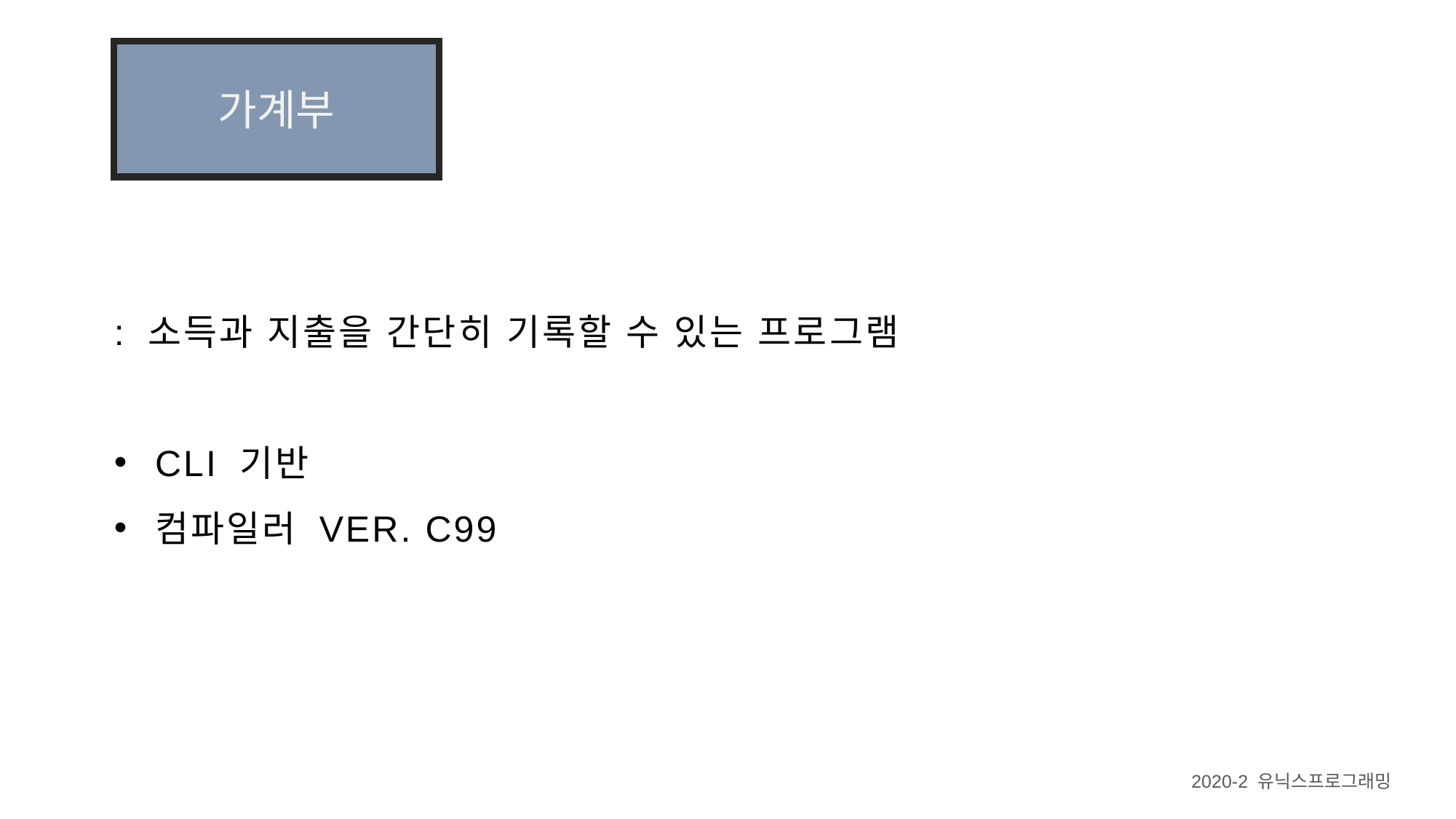

가계부
: 소득과 지출을 간단히 기록할 수 있는 프로그램

CLI 기반
컴파일러 VER. C99
2020-2 유닉스프로그래밍